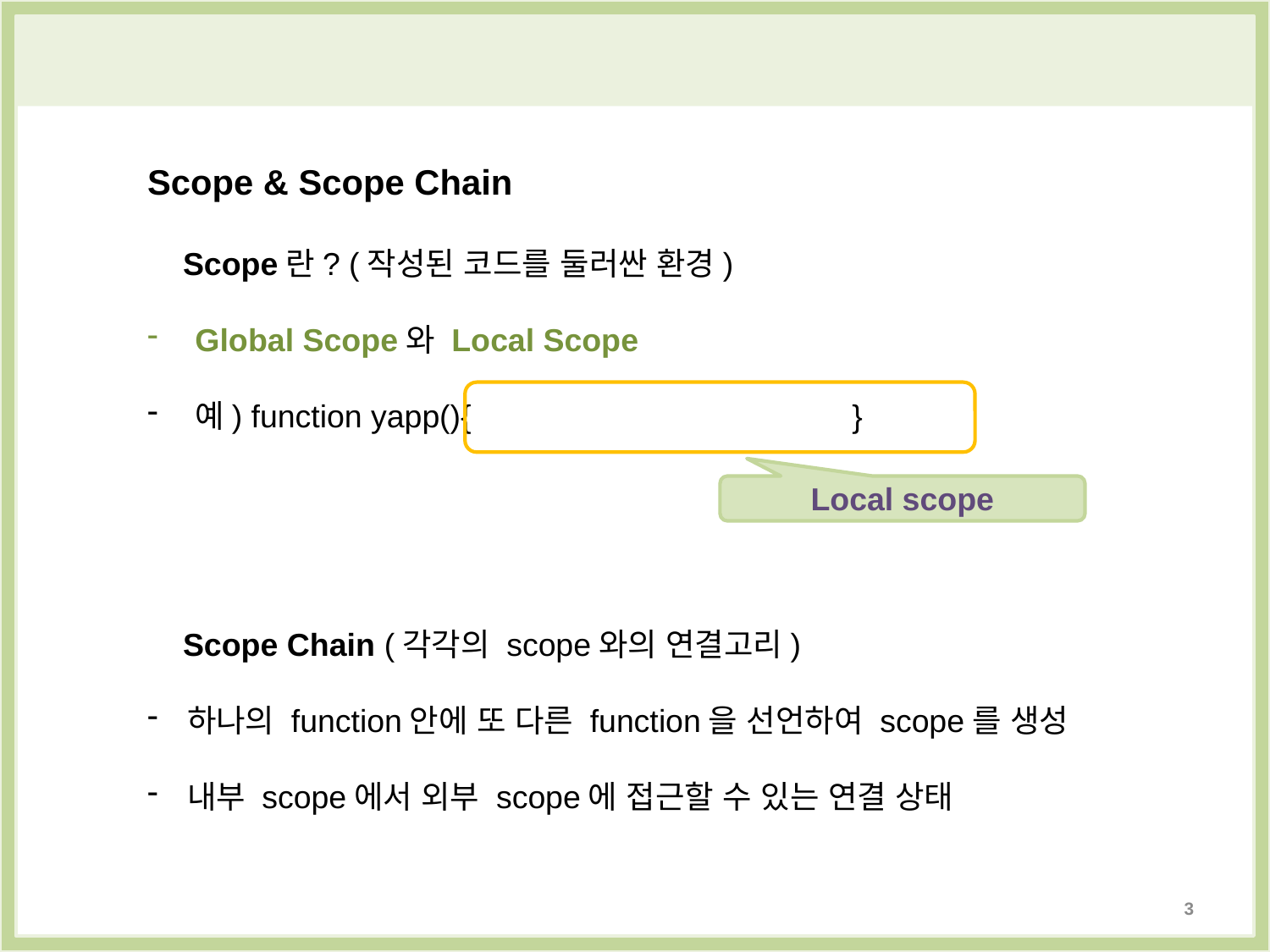

Scope & Scope Chain

    Scope란? (작성된 코드를 둘러싼 환경)

Global Scope와 Local Scope

예) function yapp(){                                           }

    Scope Chain (각각의 scope와의 연결고리)

하나의 function안에 또 다른 function을 선언하여 scope를 생성

내부 scope에서 외부 scope에 접근할 수 있는 연결 상태

Local scope
3